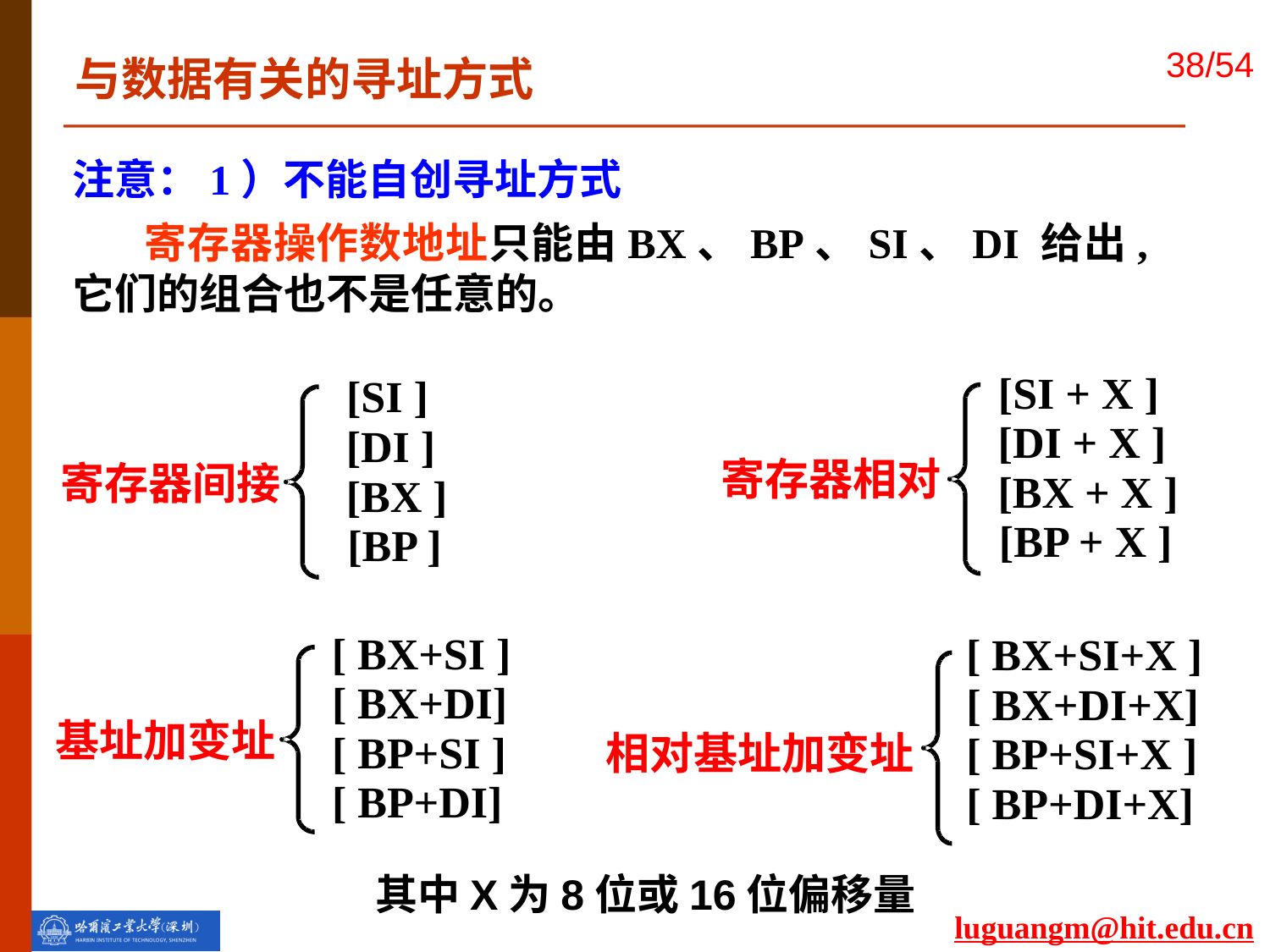

与数据有关的寻址方式
注意：1）不能自创寻址方式
      寄存器操作数地址只能由BX、BP、SI、DI 给出, 它们的组合也不是任意的。

[SI + X ]
[SI ]

[DI + X ]
[DI ]
寄存器相对

寄存器间接

[BX + X ]
[BX ]
[BP + X ]
[BP ]

[ BX+SI ]
[ BX+SI+X ]

[ BX+DI]
[ BX+DI+X]

基址加变址

[ BP+SI ]
[ BP+SI+X ]
相对基址加变址
[ BP+DI]
[ BP+DI+X]
其中X为8位或16位偏移量